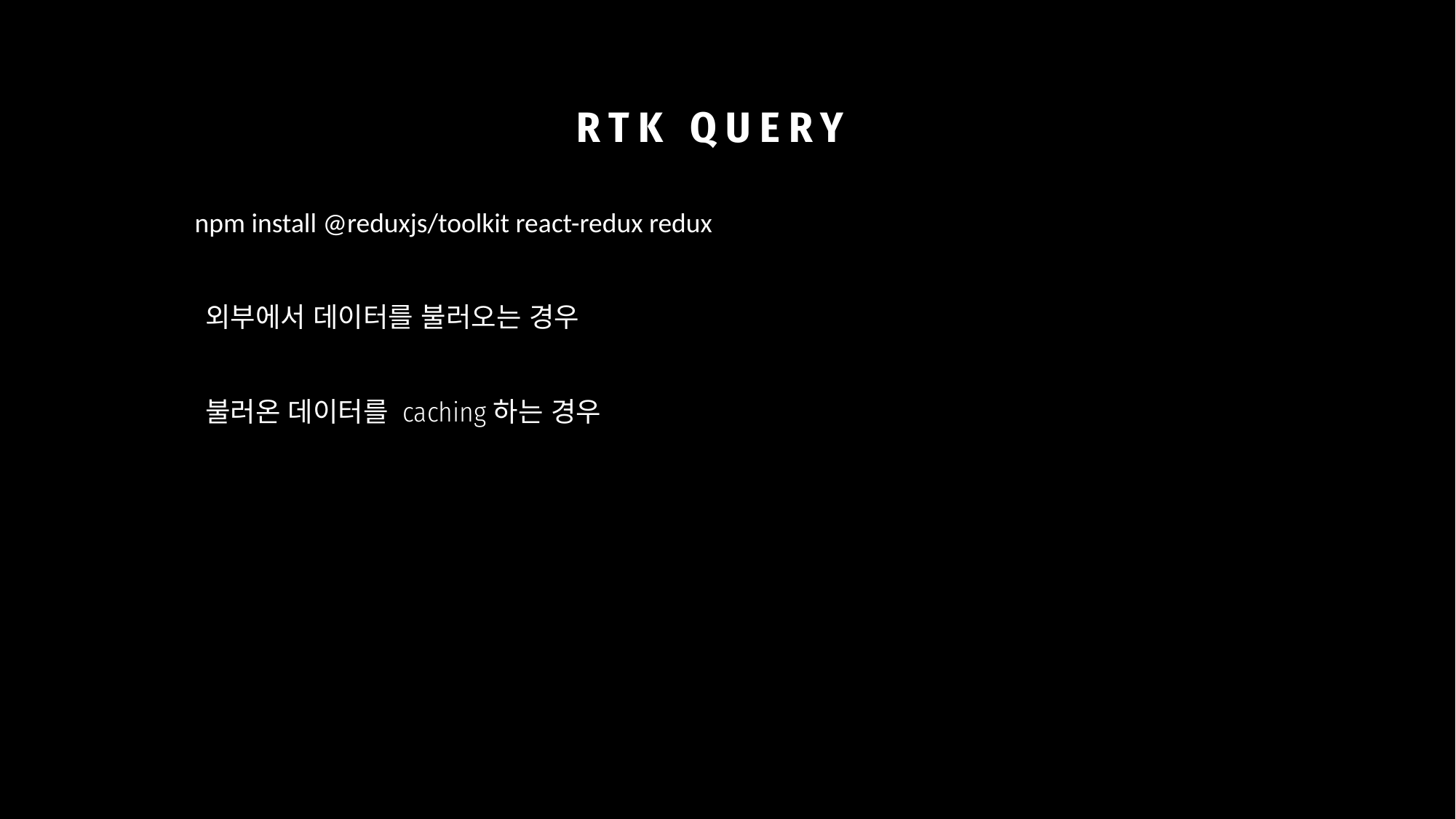

# RTK Query
npm install @reduxjs/toolkit react-redux redux
외부에서 데이터를 불러오는 경우
불러온 데이터를 caching하는 경우